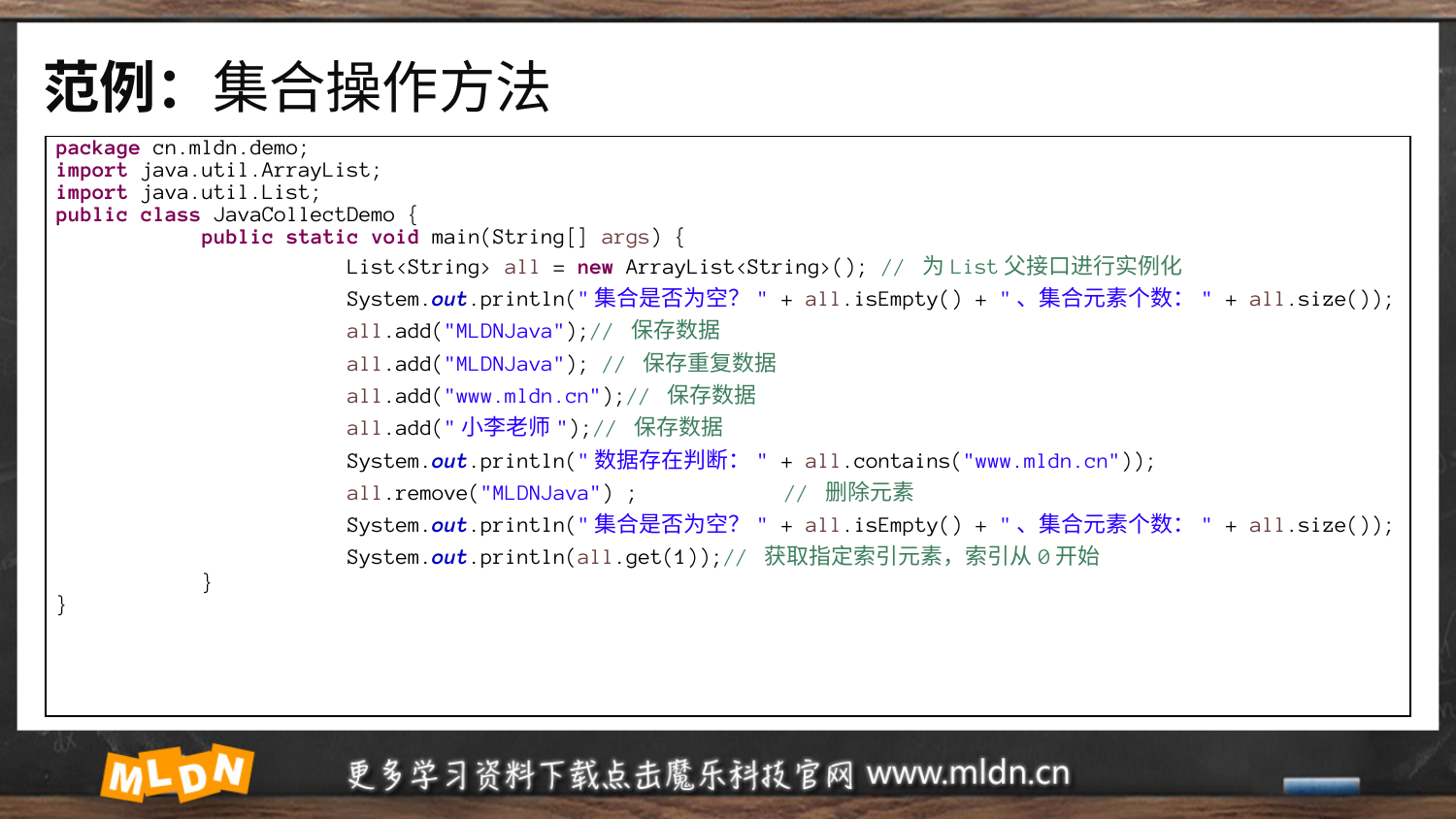

# 范例：集合操作方法
| package cn.mldn.demo; import java.util.ArrayList; import java.util.List; public class JavaCollectDemo { public static void main(String[] args) { List<String> all = new ArrayList<String>(); // 为List父接口进行实例化 System.out.println("集合是否为空？" + all.isEmpty() + "、集合元素个数：" + all.size()); all.add("MLDNJava");// 保存数据 all.add("MLDNJava"); // 保存重复数据 all.add("www.mldn.cn");// 保存数据 all.add("小李老师");// 保存数据 System.out.println("数据存在判断：" + all.contains("www.mldn.cn")); all.remove("MLDNJava") ; // 删除元素 System.out.println("集合是否为空？" + all.isEmpty() + "、集合元素个数：" + all.size()); System.out.println(all.get(1));// 获取指定索引元素，索引从0开始 } } |
| --- |